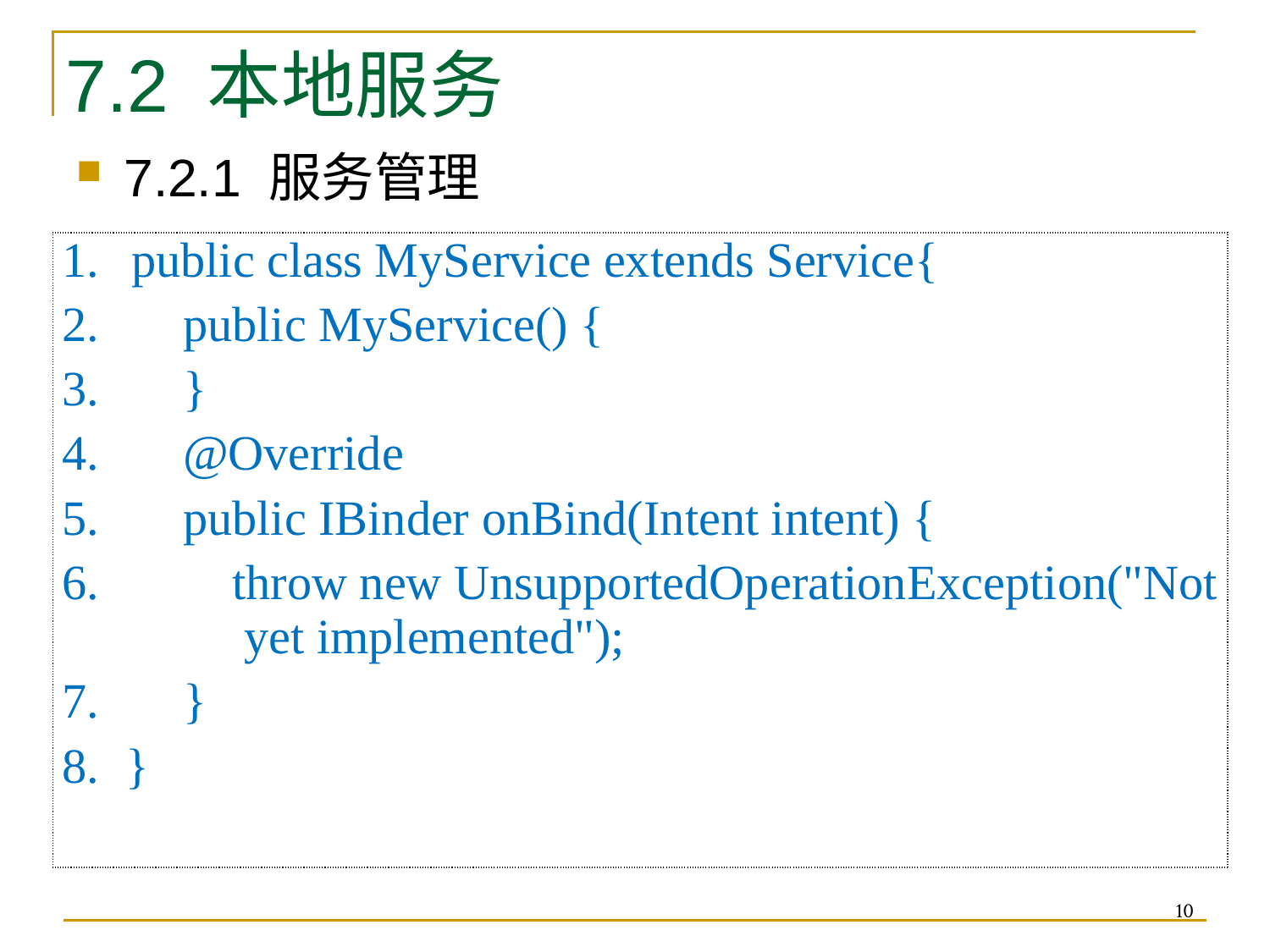

# 7.2 本地服务
7.2.1 服务管理
| public class MyService extends Service{ public MyService() { } @Override public IBinder onBind(Intent intent) { throw new UnsupportedOperationException("Not yet implemented"); } } |
| --- |
10